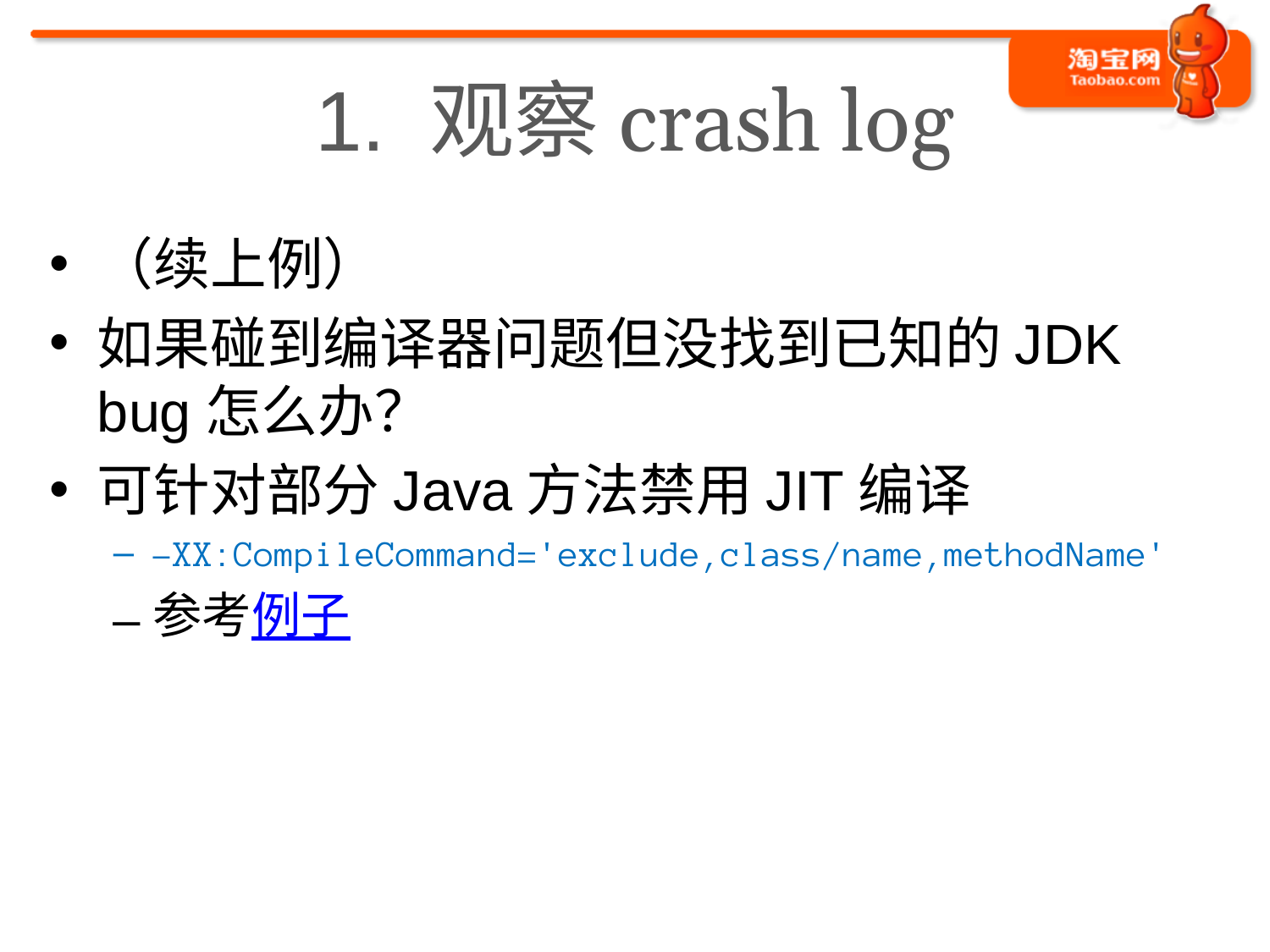

# 1. 观察crash log
（续上例）
如果碰到编译器问题但没找到已知的JDK bug怎么办？
可针对部分Java方法禁用JIT编译
-XX:CompileCommand='exclude,class/name,methodName'
参考例子